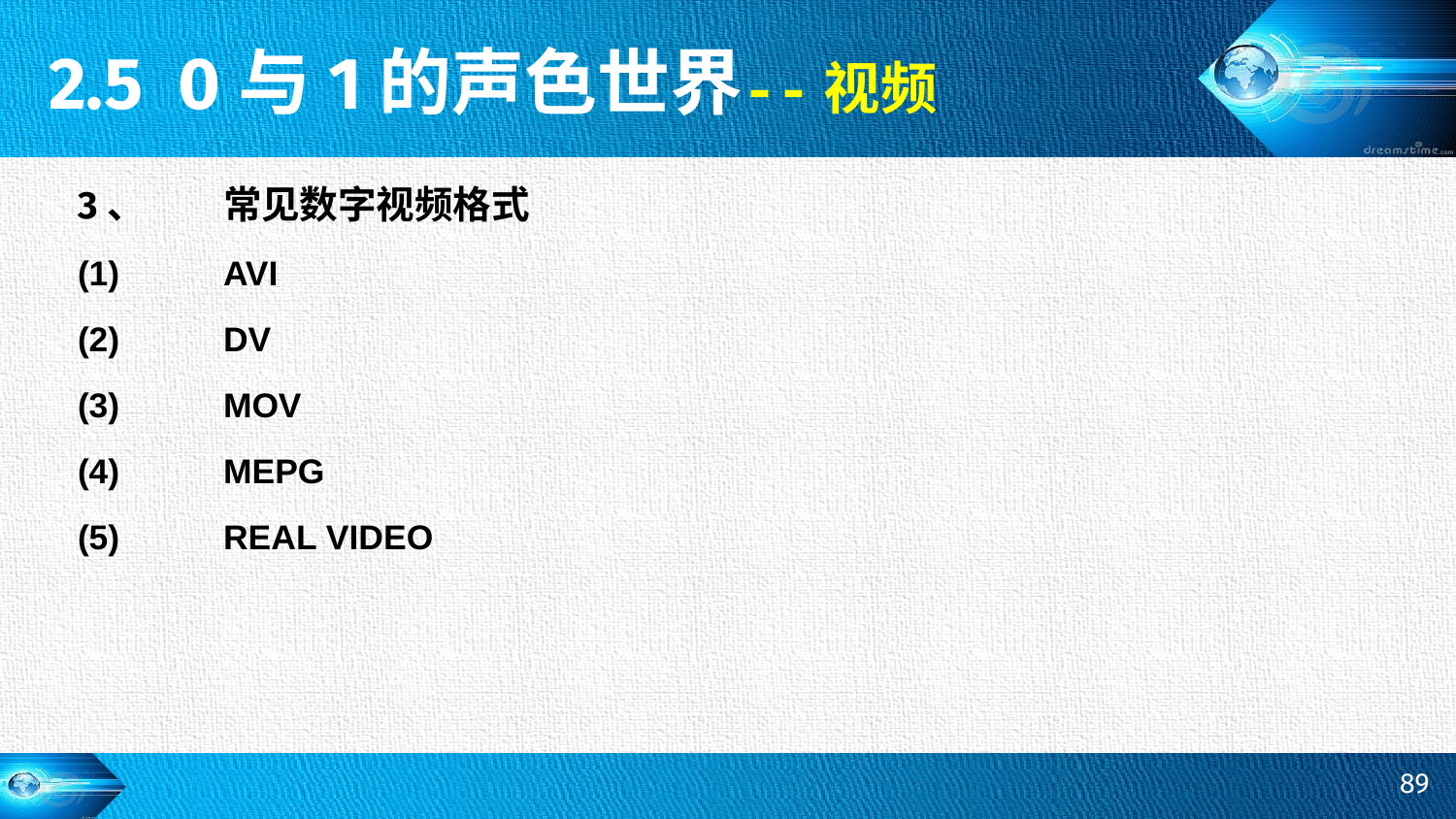

2.5  0与1的声色世界
--视频
3、	常见数字视频格式
(1)	AVI
(2)	DV
(3)	MOV
(4)	MEPG
(5)	REAL VIDEO
89